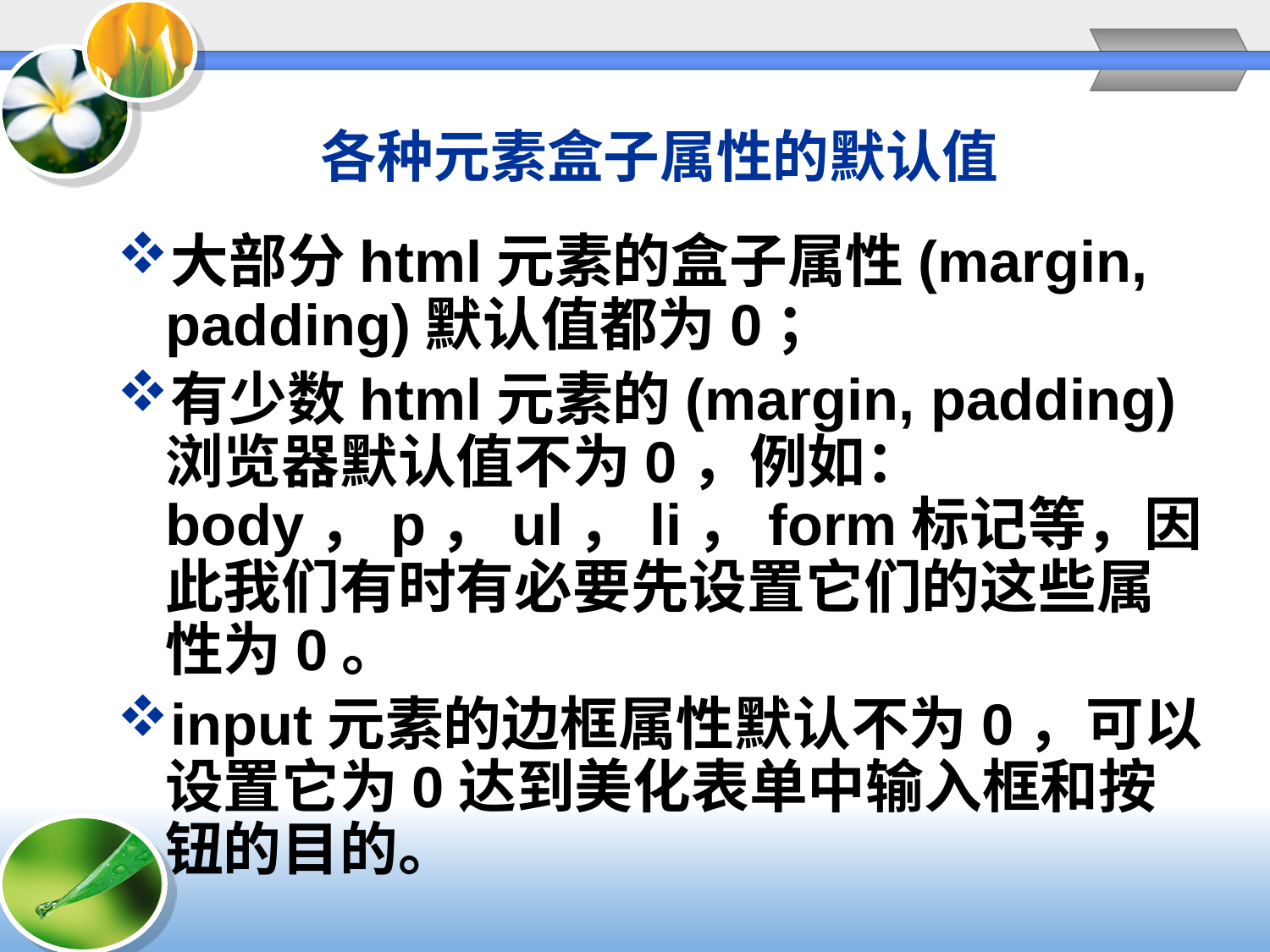

# 各种元素盒子属性的默认值
大部分html元素的盒子属性(margin, padding)默认值都为0；
有少数html元素的(margin, padding)浏览器默认值不为0，例如：body，p，ul，li，form标记等，因此我们有时有必要先设置它们的这些属性为0。
input元素的边框属性默认不为0，可以设置它为0达到美化表单中输入框和按钮的目的。